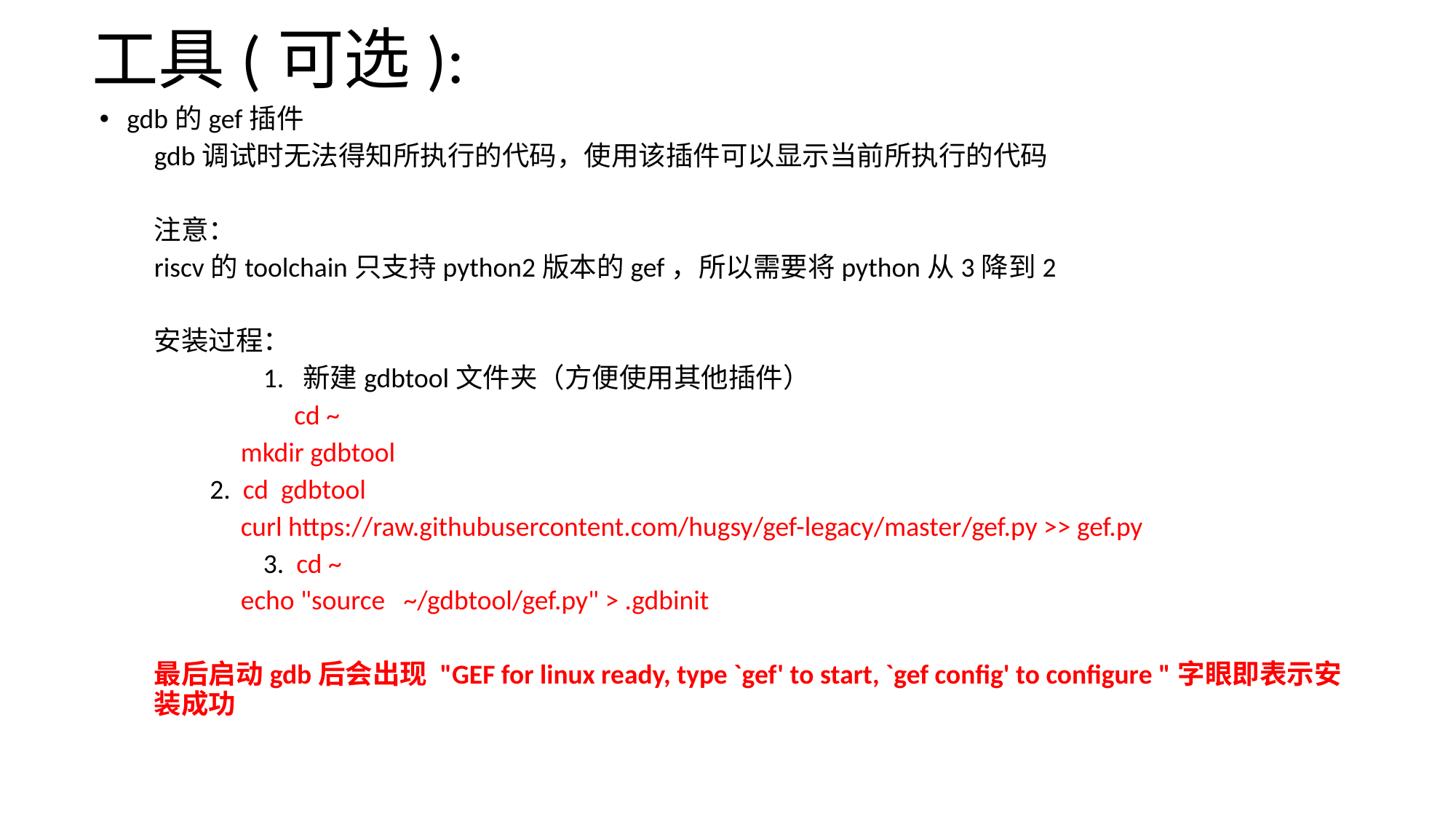

# 工具(可选):
gdb的gef插件
gdb调试时无法得知所执行的代码，使用该插件可以显示当前所执行的代码

注意：
riscv的toolchain只支持python2版本的gef，所以需要将python从3降到2

安装过程：
	1.  新建gdbtool文件夹（方便使用其他插件）
	     cd ~
              mkdir gdbtool
         2.  cd  gdbtool
              curl https://raw.githubusercontent.com/hugsy/gef-legacy/master/gef.py >> gef.py
	3.  cd ~
              echo "source   ~/gdbtool/gef.py" > .gdbinit

最后启动gdb后会出现 "GEF for linux ready, type `gef' to start, `gef config' to configure "字眼即表示安装成功